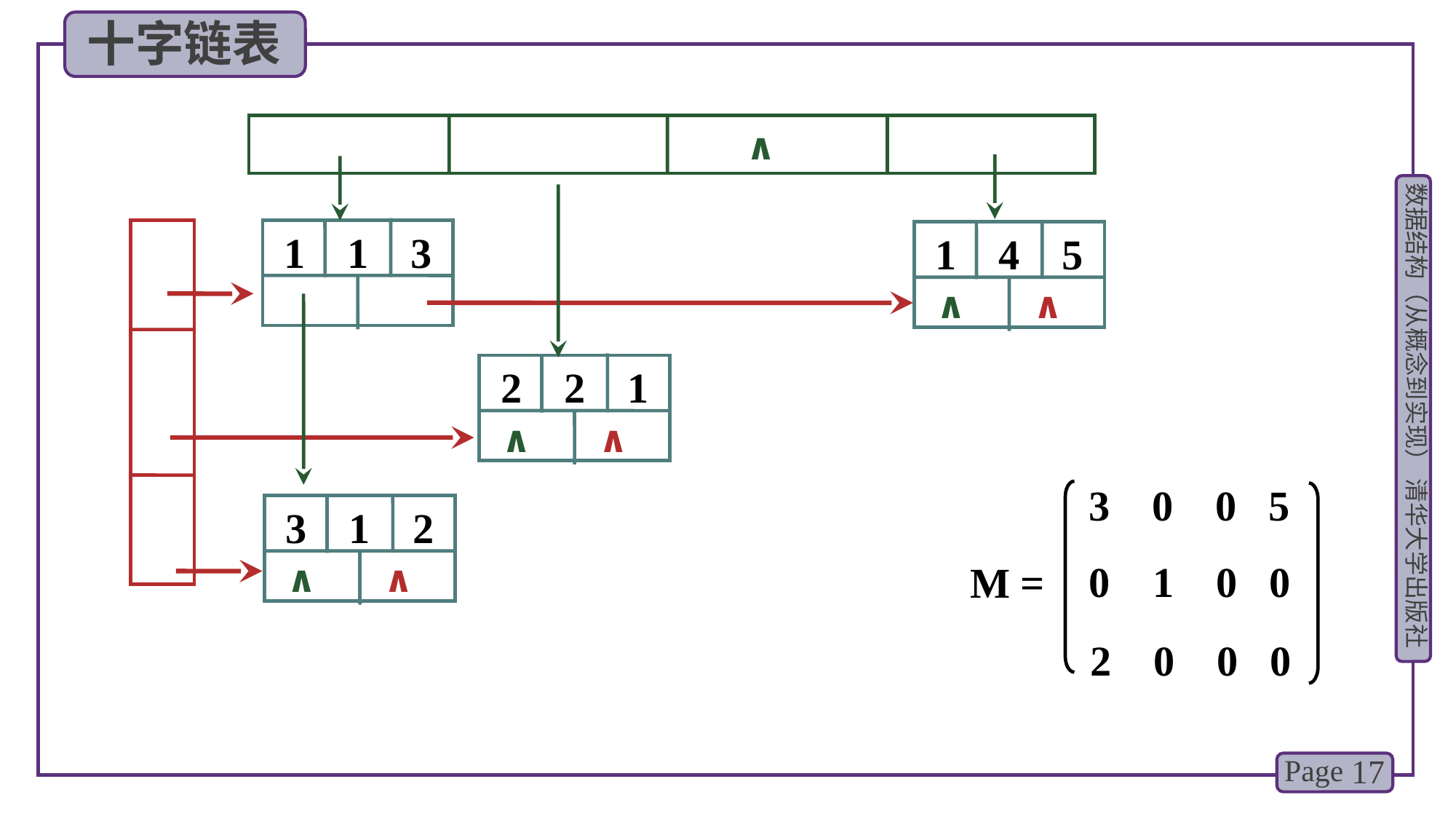

十字链表

∧

∧

∧

∧

 1    1    3

 1    4    5

∧

 2    2    1

∧

3    0    0   5

0    1    0   0
M =
2    0    0   0

 3    1    2

∧